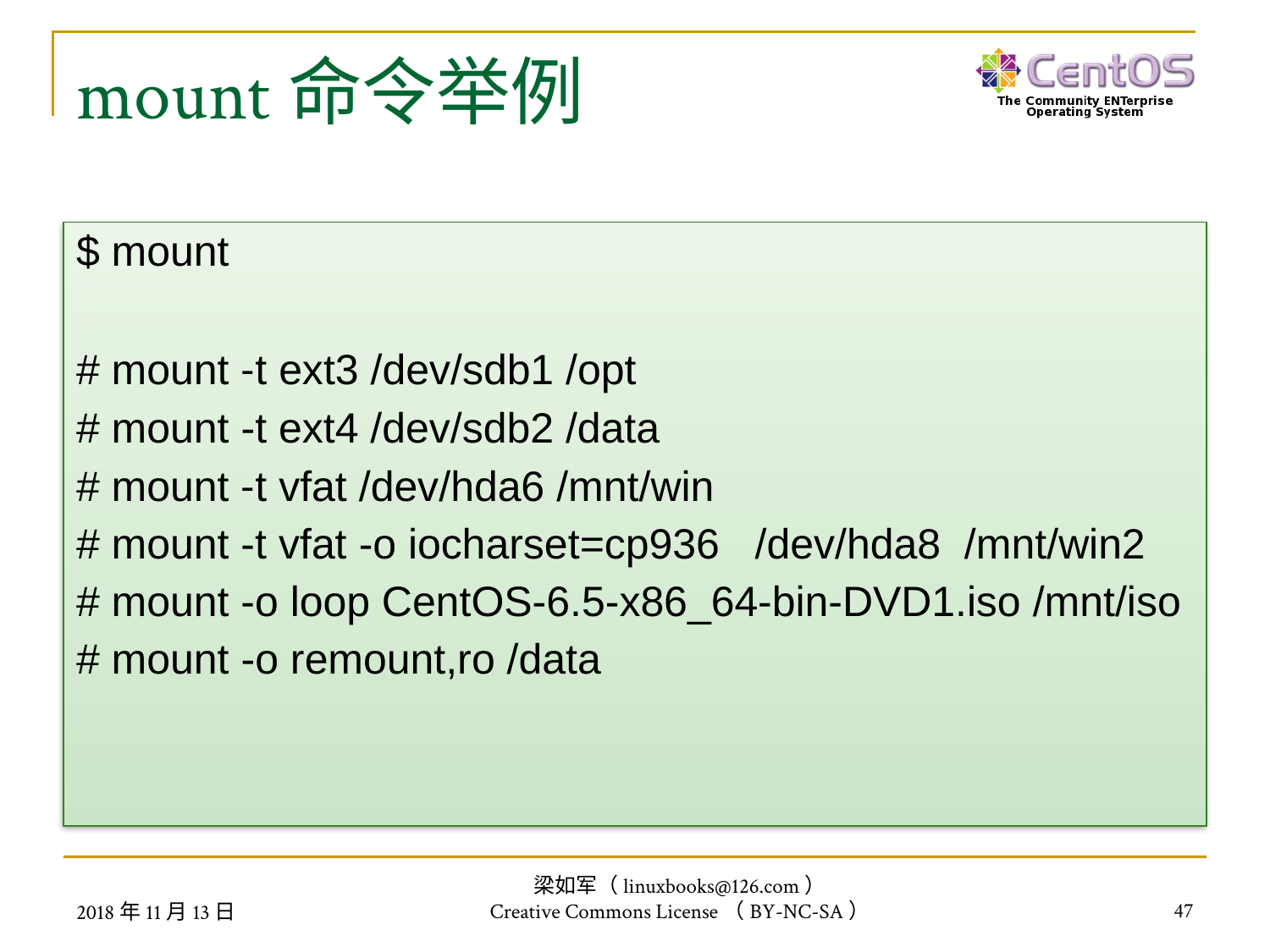

# mount命令举例
$ mount

# mount -t ext3 /dev/sdb1 /opt
# mount -t ext4 /dev/sdb2 /data
# mount -t vfat /dev/hda6 /mnt/win
# mount -t vfat -o iocharset=cp936   /dev/hda8  /mnt/win2
# mount -o loop CentOS-6.5-x86_64-bin-DVD1.iso /mnt/iso
# mount -o remount,ro /data
梁如军（linuxbooks@126.com）
Creative Commons License（BY-NC-SA）
2018年11月13日
47